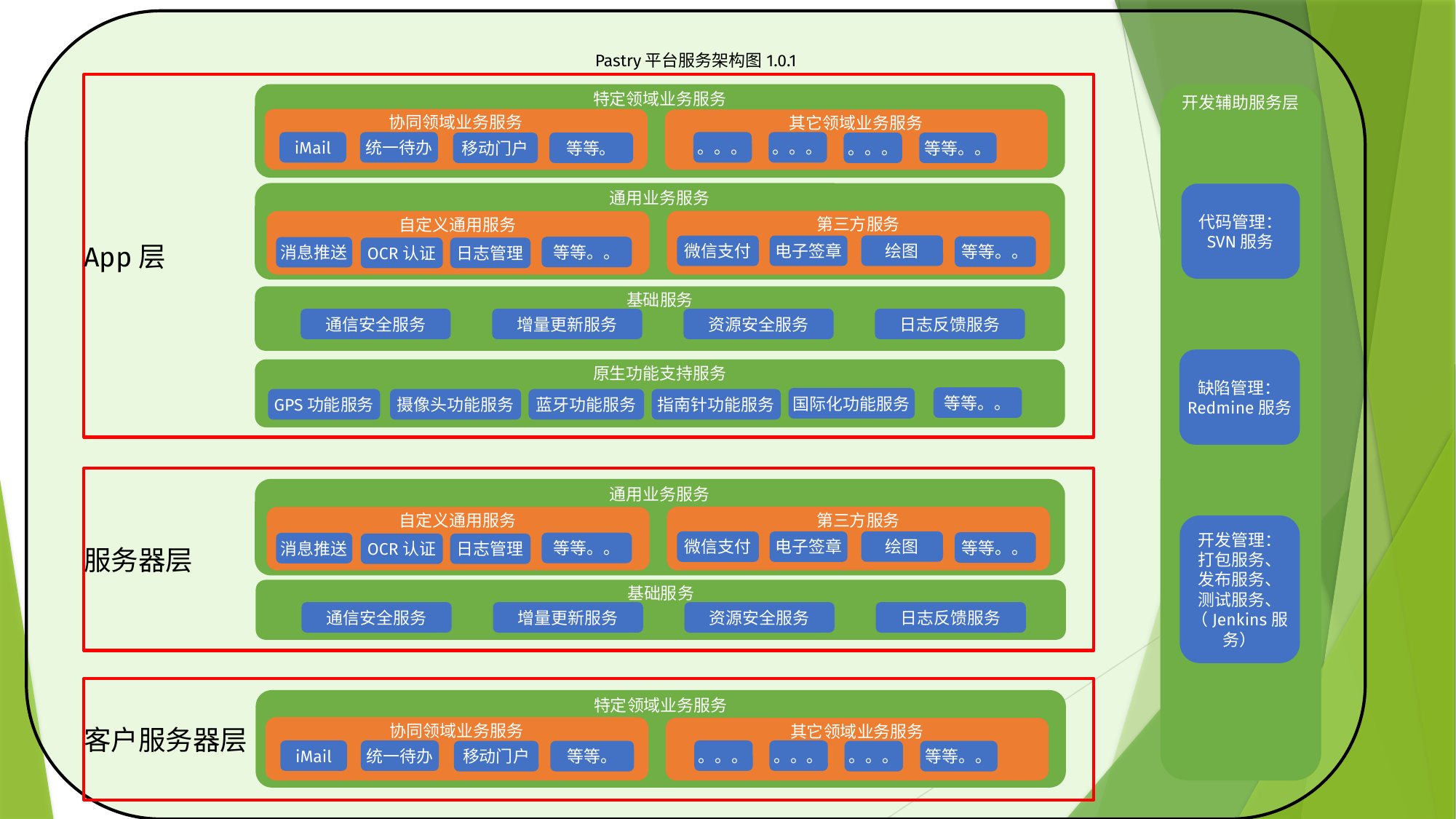

Pastry平台服务架构图1.0.1

App层

特定领域业务服务
协同领域业务服务
其它领域业务服务
iMail
统一待办
。。。
。。。
移动门户
等等。
。。。
等等。。
开发辅助服务层
代码管理：
SVN服务
缺陷管理：
Redmine服务
开发管理：
打包服务、
发布服务、
测试服务、
（Jenkins服务）
通用业务服务
第三方服务
自定义通用服务
绘图
微信支付
电子签章
等等。。
等等。。
消息推送
OCR认证
日志管理
基础服务
通信安全服务
增量更新服务
资源安全服务
日志反馈服务
原生功能支持服务
等等。。
国际化功能服务
GPS功能服务
摄像头功能服务
蓝牙功能服务
指南针功能服务
服务器层
通用业务服务
第三方服务
自定义通用服务
绘图
微信支付
电子签章
等等。。
等等。。
消息推送
OCR认证
日志管理
基础服务
通信安全服务
增量更新服务
资源安全服务
日志反馈服务
客户服务器层
特定领域业务服务
协同领域业务服务
其它领域业务服务
iMail
统一待办
。。。
。。。
移动门户
等等。
。。。
等等。。